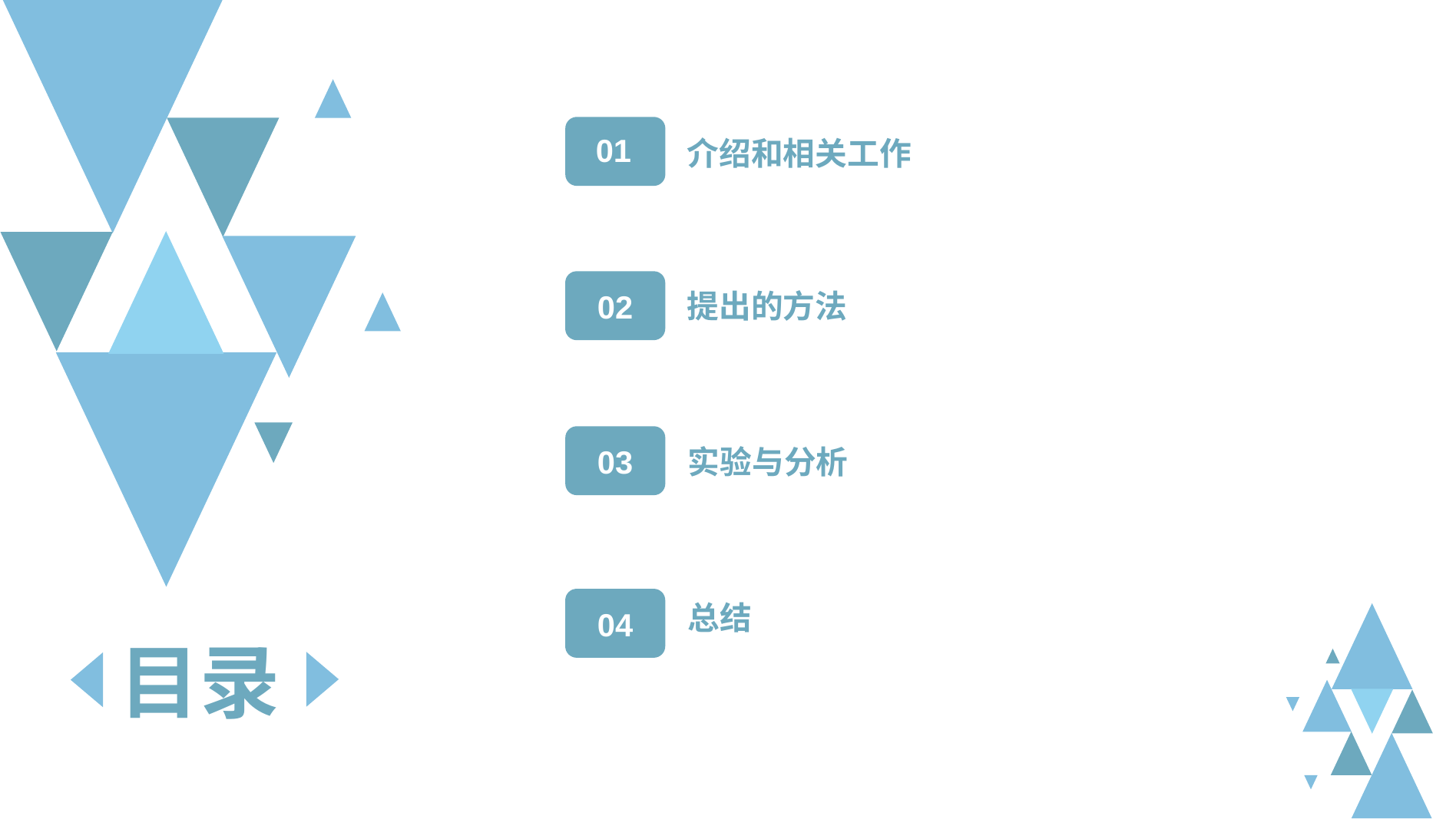

介绍和相关工作

01

提出的方法
02

03
实验与分析

总结
04

目录